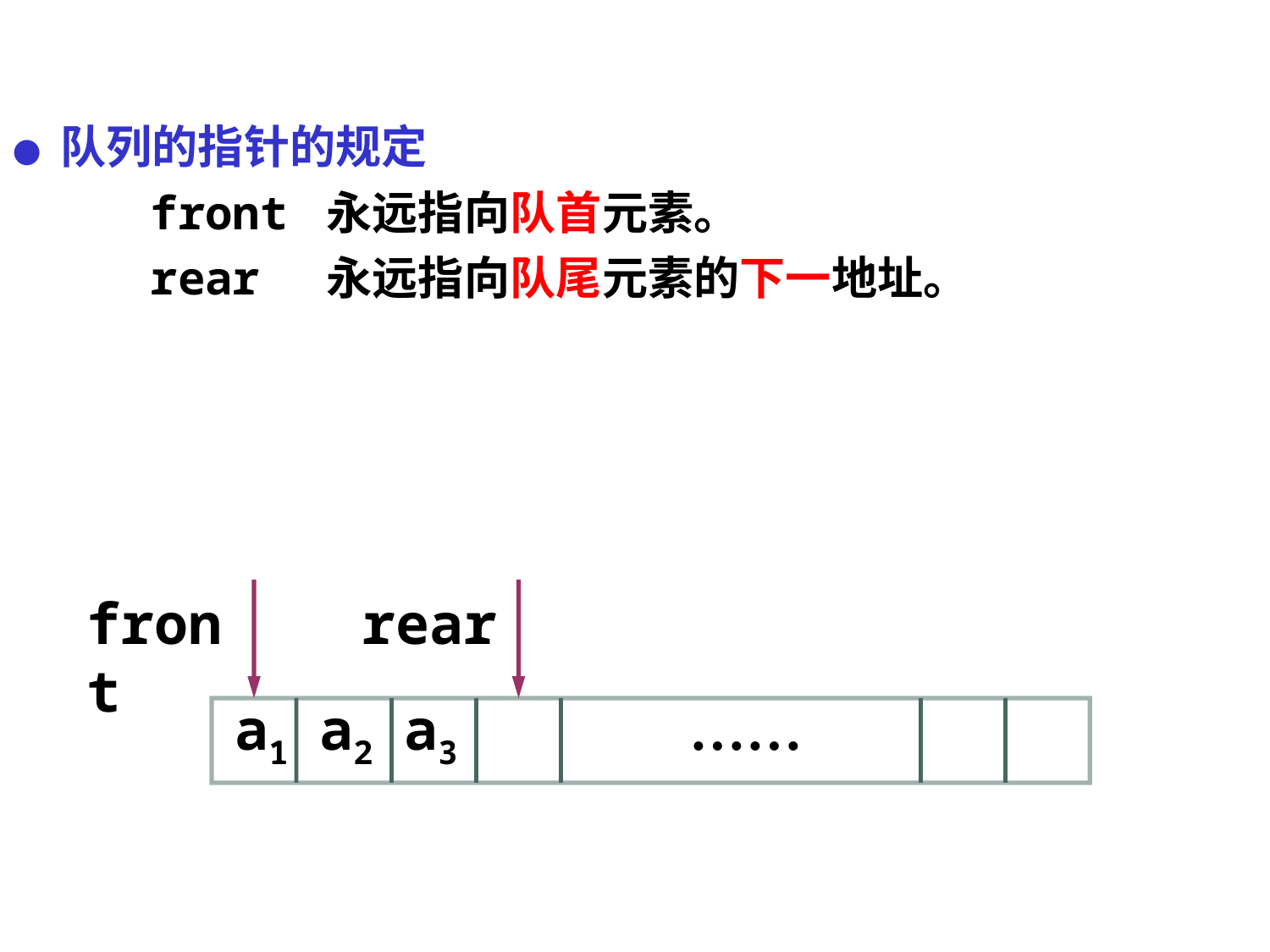

●  队列的指针的规定
     front 永远指向队首元素。
     rear  永远指向队尾元素的下一地址。

front

rear

a1
a2
a3
……